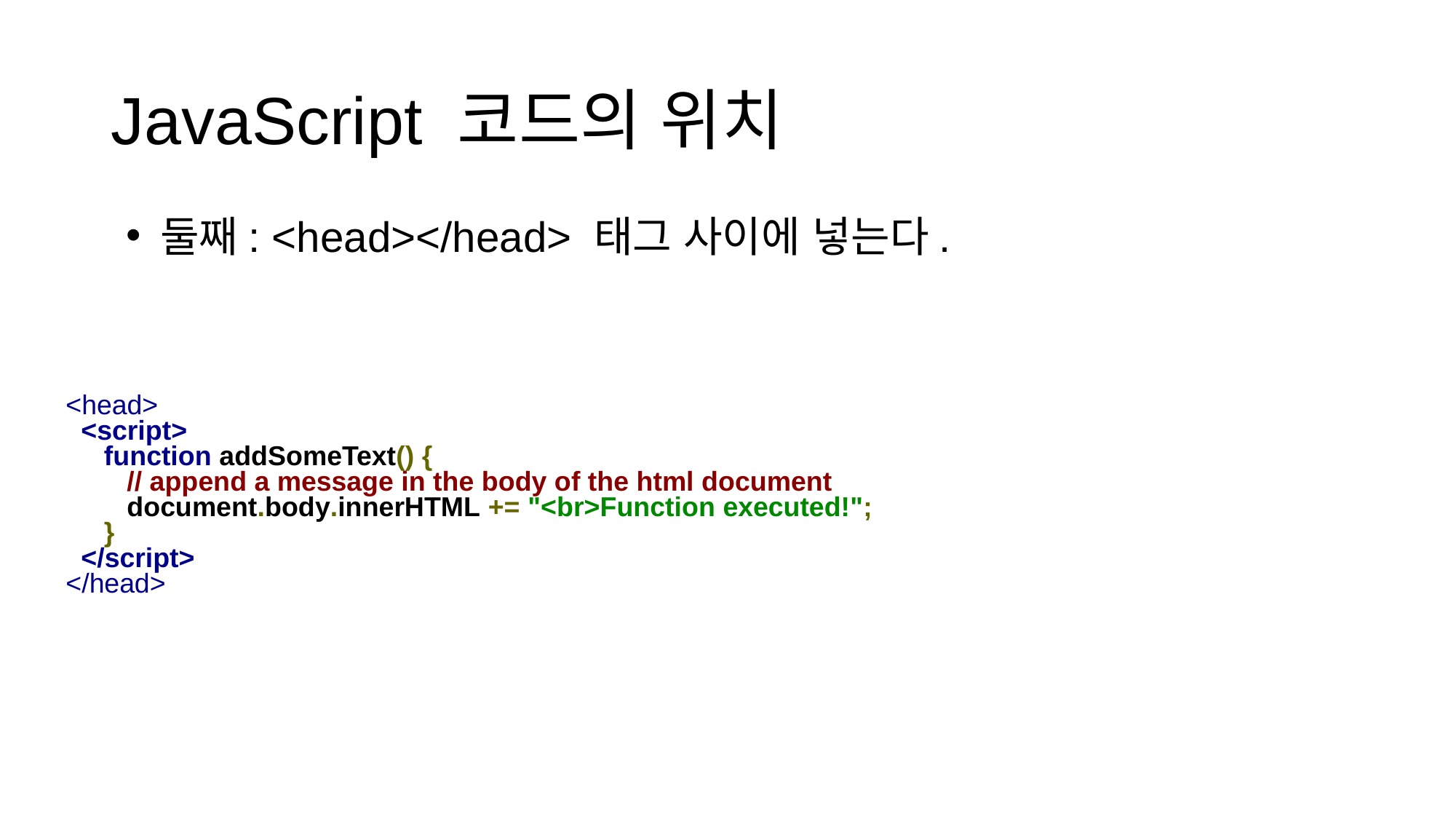

# JavaScript 코드의 위치
둘째: <head></head> 태그 사이에 넣는다.
<head>
  <script>
     function addSomeText() {
        // append a message in the body of the html document
        document.body.innerHTML += "<br>Function executed!";
     }
  </script>
</head>